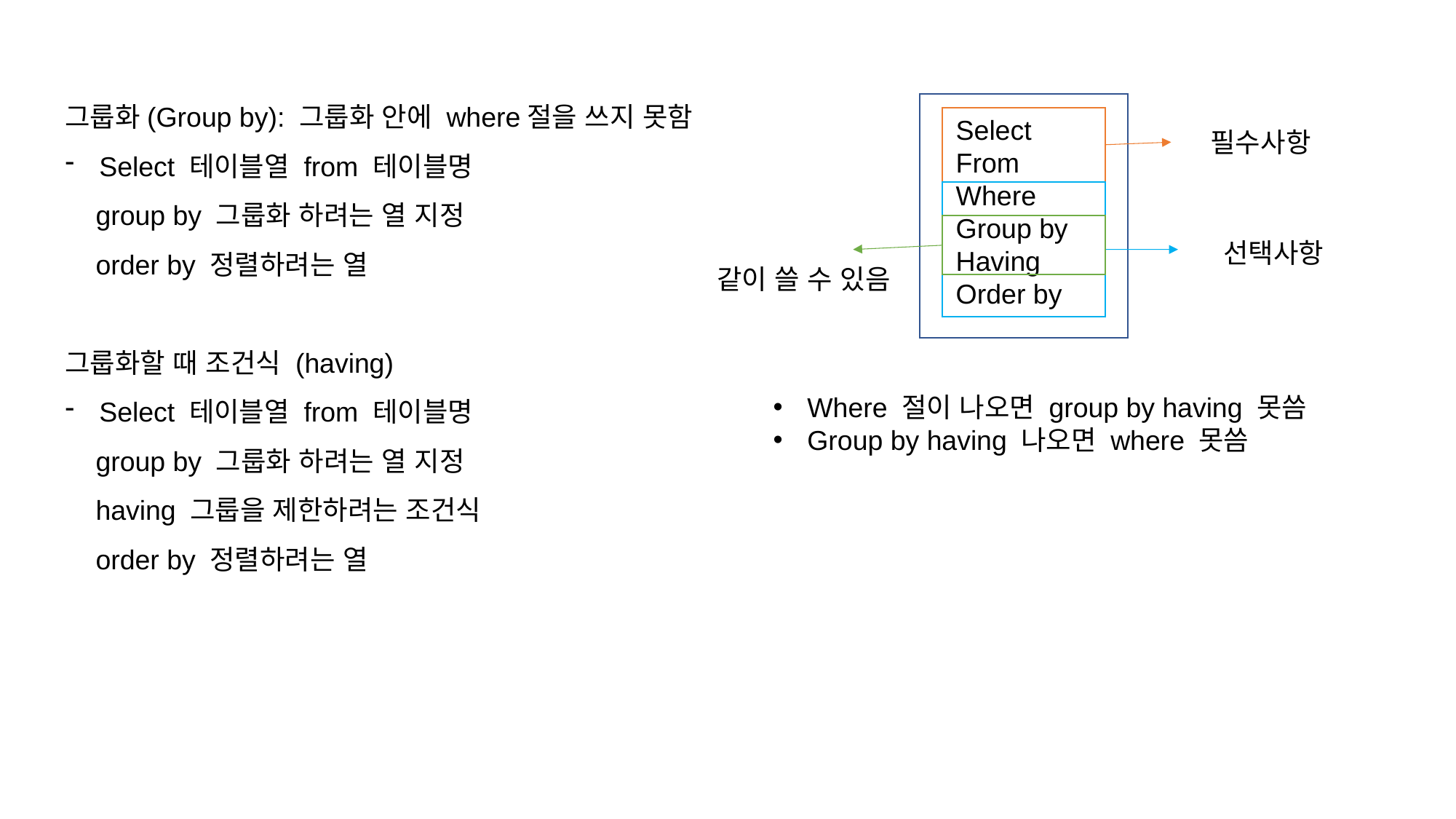

그룹화(Group by): 그룹화 안에 where절을 쓰지 못함
Select 테이블열 from 테이블명
    group by 그룹화 하려는 열 지정
    order by 정렬하려는 열

그룹화할 때 조건식 (having)
Select 테이블열 from 테이블명
    group by 그룹화 하려는 열 지정
    having 그룹을 제한하려는 조건식
    order by 정렬하려는 열

Select
From
Where
Group by
Having
Order by

필수사항

선택사항
같이 쓸 수 있음
Where 절이 나오면 group by having 못씀
Group by having 나오면 where 못씀